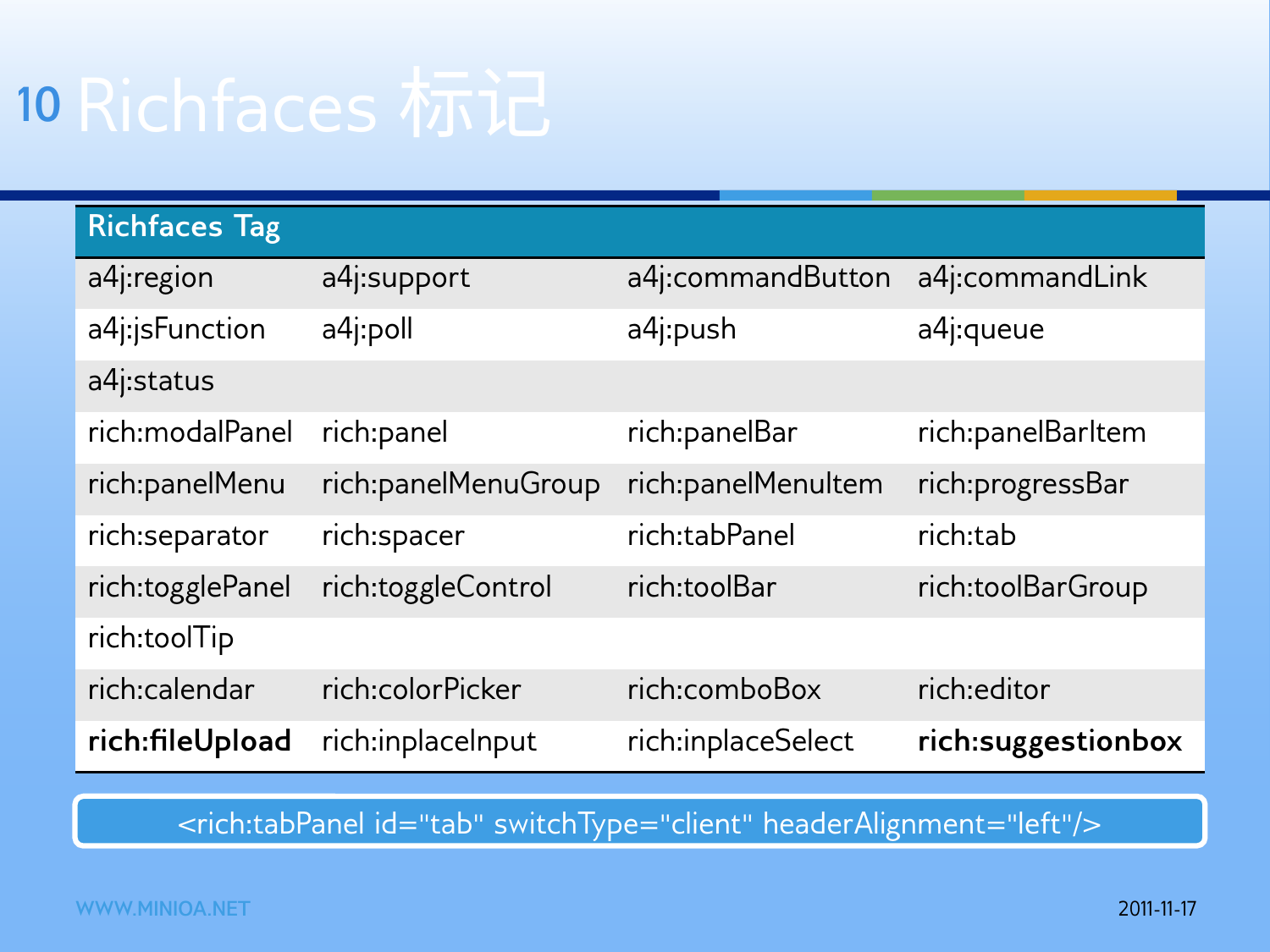

# Richfaces标记
10
| Richfaces Tag |  |  |  |
| --- | --- | --- | --- |
| a4j:region | a4j:support | a4j:commandButton | a4j:commandLink |
| a4j:jsFunction | a4j:poll | a4j:push | a4j:queue |
| a4j:status |  |  |  |
| rich:modalPanel | rich:panel | rich:panelBar | rich:panelBarItem |
| rich:panelMenu | rich:panelMenuGroup | rich:panelMenuItem | rich:progressBar |
| rich:separator | rich:spacer | rich:tabPanel | rich:tab |
| rich:togglePanel | rich:toggleControl | rich:toolBar | rich:toolBarGroup |
| rich:toolTip |  |  |  |
| rich:calendar | rich:colorPicker | rich:comboBox | rich:editor |
| rich:fileUpload | rich:inplaceInput | rich:inplaceSelect | rich:suggestionbox |

<rich:tabPanel id="tab" switchType="client" headerAlignment="left"/>
www.minioa.net
2011-11-17